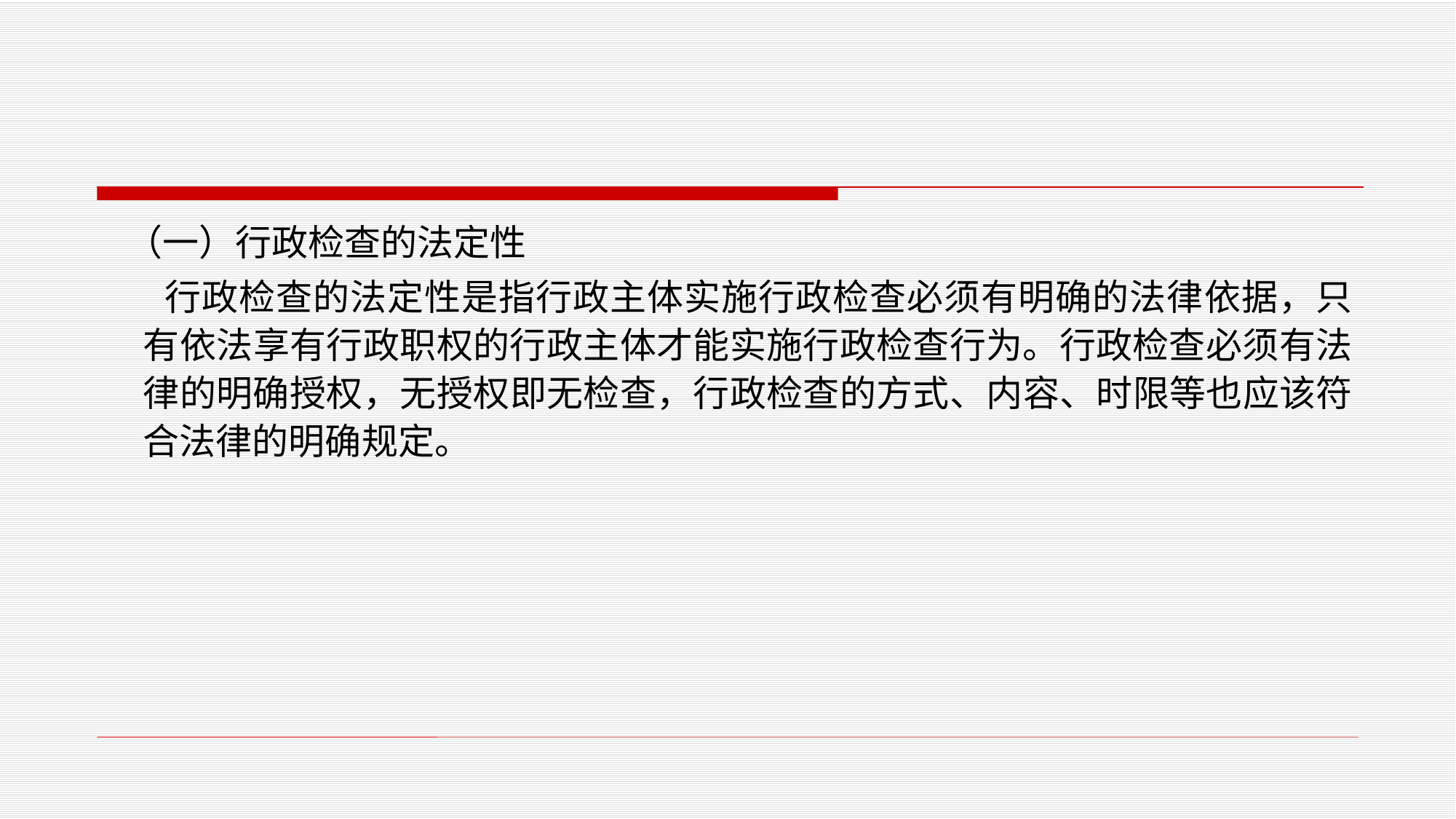

#
  （一）行政检查的法定性
      行政检查的法定性是指行政主体实施行政检查必须有明确的法律依据，只有依法享有行政职权的行政主体才能实施行政检查行为。行政检查必须有法律的明确授权，无授权即无检查，行政检查的方式、内容、时限等也应该符合法律的明确规定。